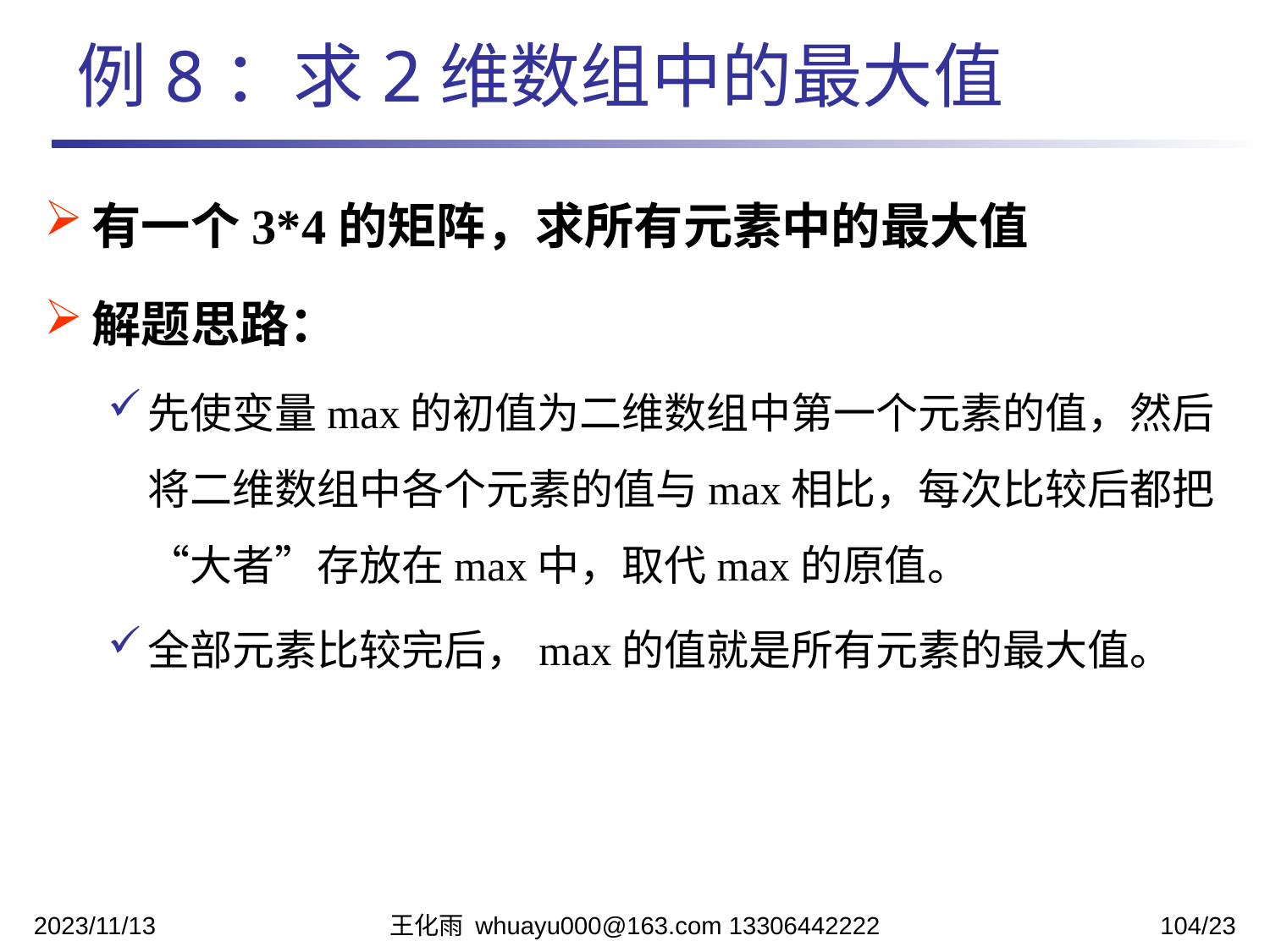

例8：求2维数组中的最大值
有一个3*4的矩阵，求所有元素中的最大值
解题思路：
先使变量max的初值为二维数组中第一个元素的值，然后将二维数组中各个元素的值与max相比，每次比较后都把“大者”存放在max中，取代max的原值。
全部元素比较完后，max的值就是所有元素的最大值。
2023/11/13
王化雨 whuayu000@163.com 13306442222
104/23